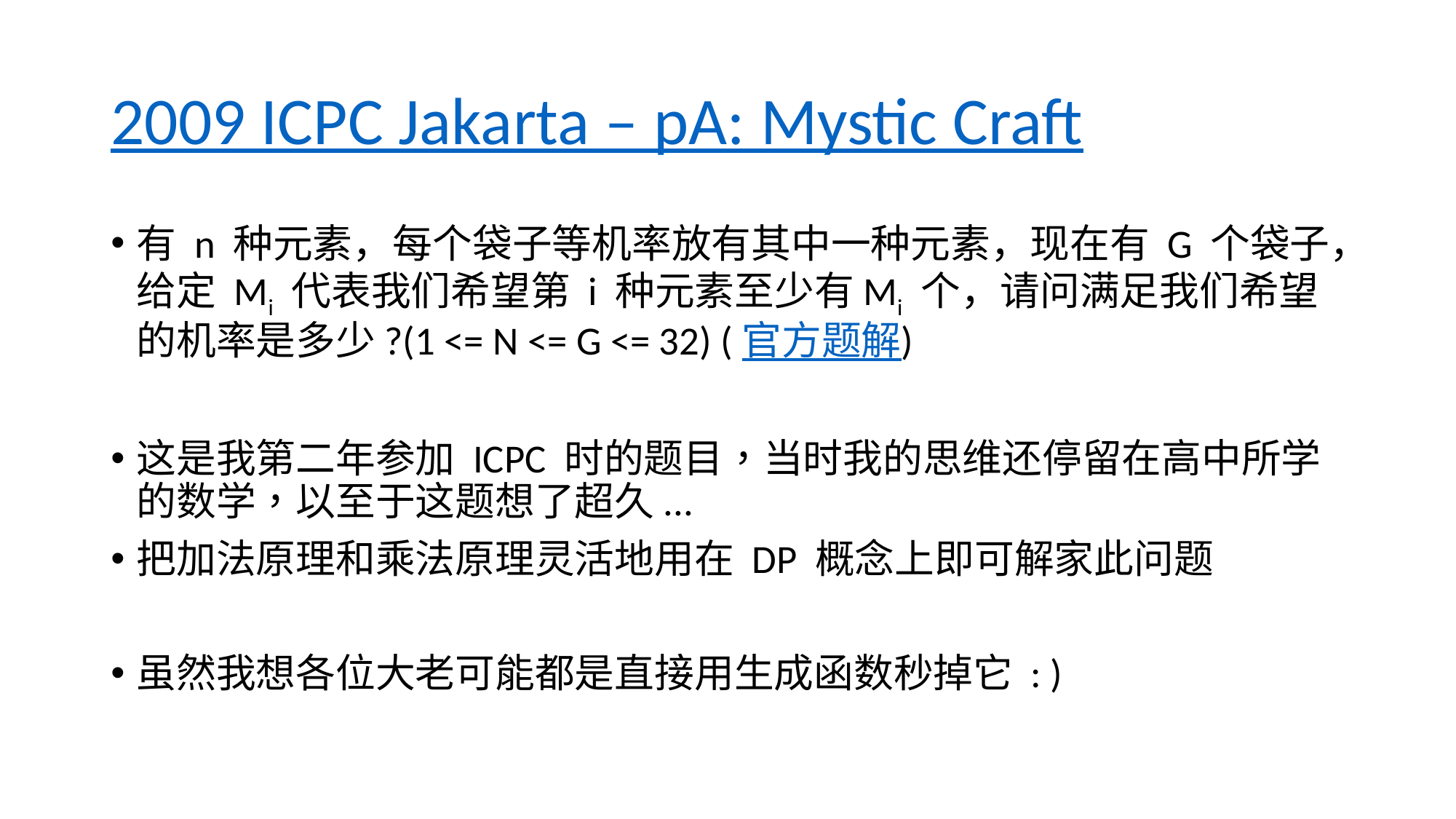

# 2009 ICPC Jakarta – pA: Mystic Craft
有 n 种元素，每个袋子等机率放有其中一种元素，现在有 G 个袋子，给定 Mi 代表我们希望第 i 种元素至少有Mi 个，请问满足我们希望的机率是多少?(1 <= N <= G <= 32) (官方题解)

这是我第二年参加 ICPC 时的题目，当时我的思维还停留在高中所学的数学，以至于这题想了超久...
把加法原理和乘法原理灵活地用在 DP 概念上即可解家此问题

虽然我想各位大老可能都是直接用生成函数秒掉它 : )